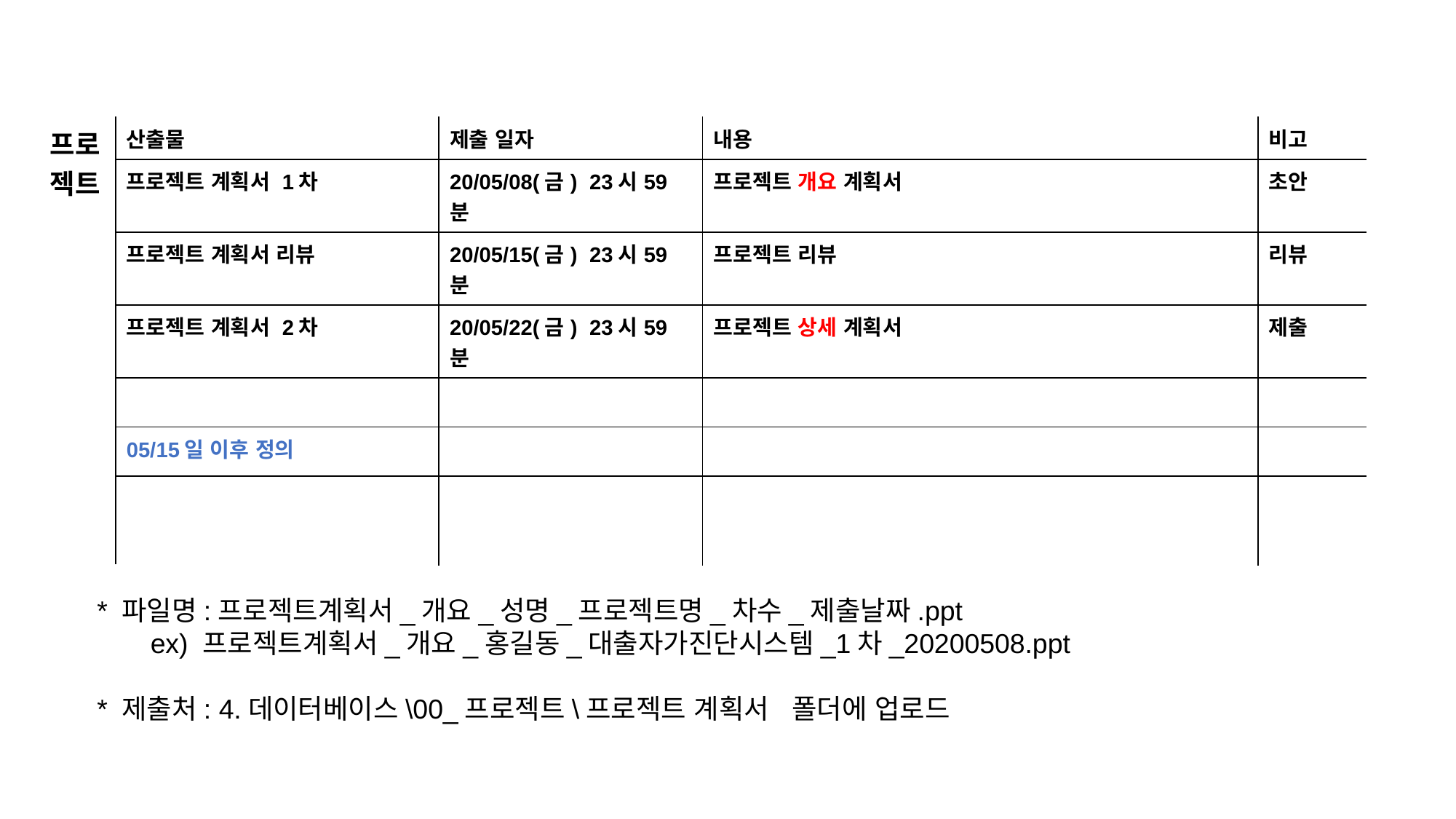

| 프로젝트 | 산출물 | 제출 일자 | 내용 | 비고 |
| --- | --- | --- | --- | --- |
|  | 프로젝트 계획서 1차 | 20/05/08(금) 23시59분 | 프로젝트 개요 계획서 | 초안 |
|  | 프로젝트 계획서 리뷰 | 20/05/15(금) 23시59분 | 프로젝트 리뷰 | 리뷰 |
|  | 프로젝트 계획서 2차 | 20/05/22(금) 23시59분 | 프로젝트 상세 계획서 | 제출 |
|  |  |  |  |  |
|  | 05/15일 이후 정의 |  |  |  |
|  |  |  |  |  |
* 파일명:프로젝트계획서_개요_성명_프로젝트명_차수_제출날짜.ppt
       ex) 프로젝트계획서_개요_홍길동_대출자가진단시스템_1차_20200508.ppt

* 제출처: 4.데이터베이스\00_프로젝트\프로젝트 계획서   폴더에 업로드